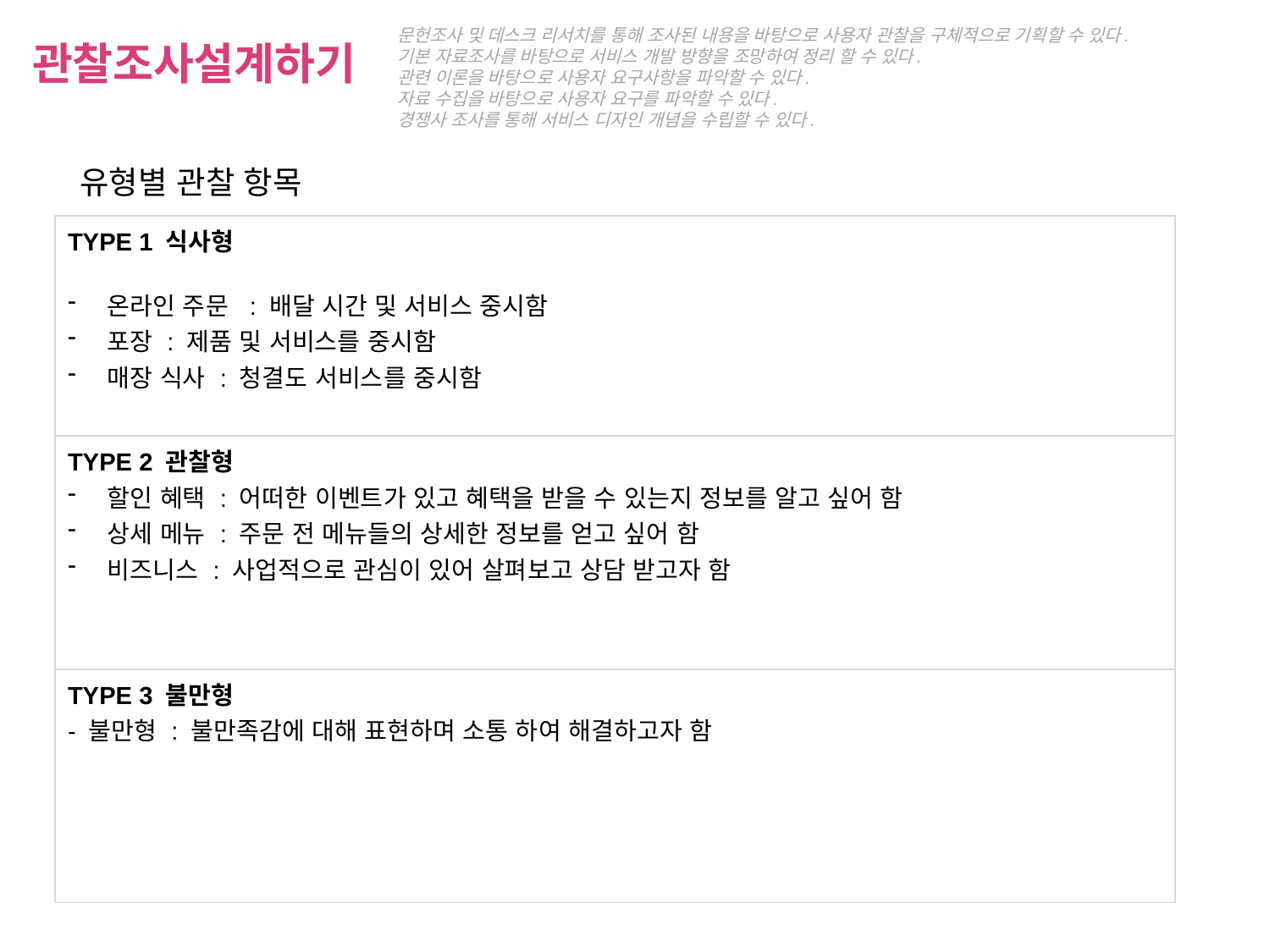

문헌조사 및 데스크 리서치를 통해 조사된 내용을 바탕으로 사용자 관찰을 구체적으로 기획할 수 있다.
기본 자료조사를 바탕으로 서비스 개발 방향을 조망하여 정리 할 수 있다.
관련 이론을 바탕으로 사용자 요구사항을 파악할 수 있다.
자료 수집을 바탕으로 사용자 요구를 파악할 수 있다.
경쟁사 조사를 통해 서비스 디자인 개념을 수립할 수 있다.
관찰조사설계하기
유형별 관찰 항목
| TYPE 1 식사형 온라인 주문 : 배달 시간 및 서비스 중시함 포장 : 제품 및 서비스를 중시함 매장 식사 : 청결도 서비스를 중시함 |
| --- |
| TYPE 2 관찰형 할인 혜택 : 어떠한 이벤트가 있고 혜택을 받을 수 있는지 정보를 알고 싶어 함 상세 메뉴 : 주문 전 메뉴들의 상세한 정보를 얻고 싶어 함 비즈니스 : 사업적으로 관심이 있어 살펴보고 상담 받고자 함 |
| TYPE 3 불만형 - 불만형 : 불만족감에 대해 표현하며 소통 하여 해결하고자 함 |